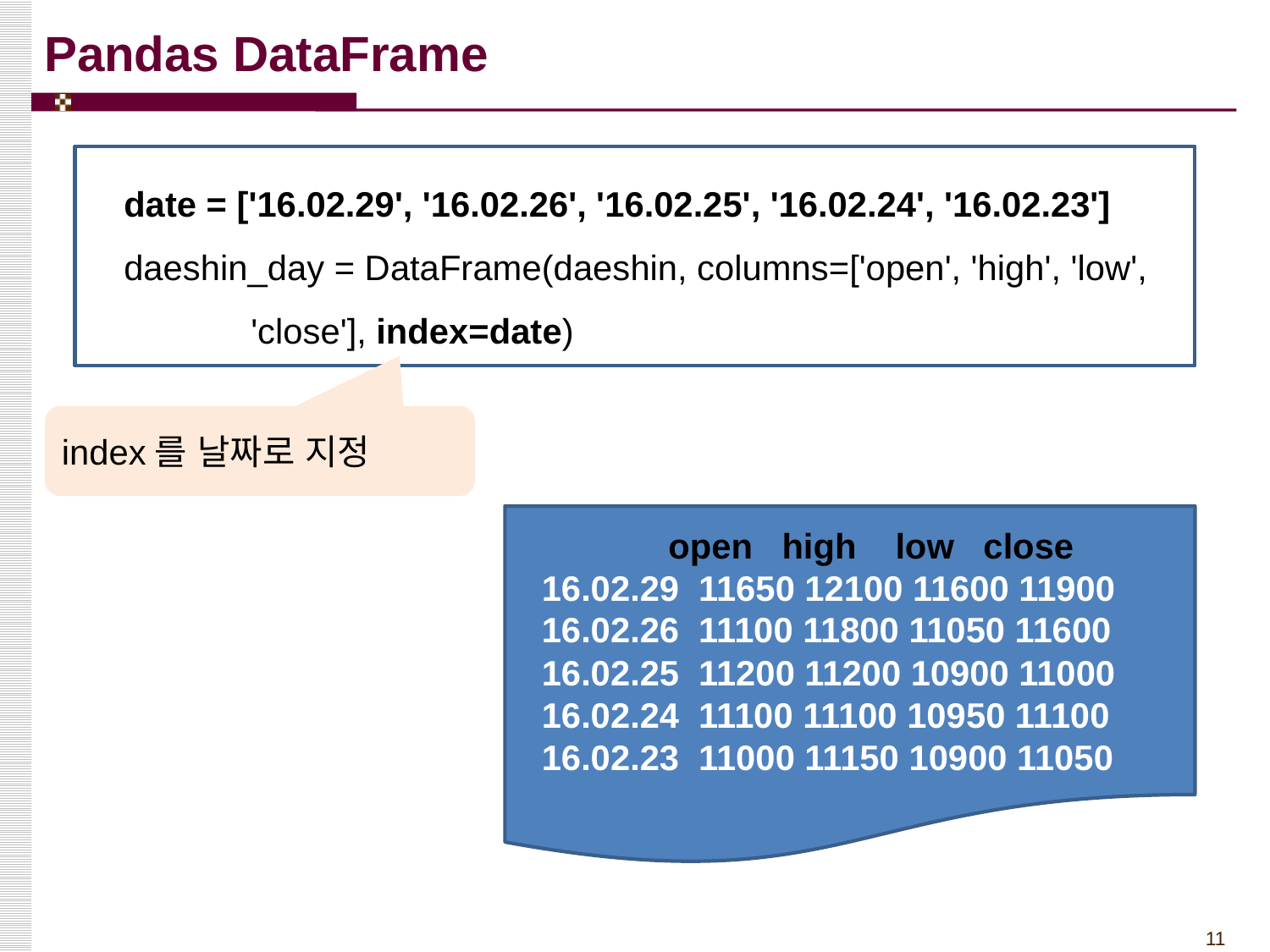

# Pandas DataFrame
date = ['16.02.29', '16.02.26', '16.02.25', '16.02.24', '16.02.23'] daeshin_day = DataFrame(daeshin, columns=['open', 'high', 'low', 	'close'], index=date)
index를 날짜로 지정
             open   high    low   close
16.02.29  11650 12100 11600 11900
16.02.26  11100 11800 11050 11600
16.02.25  11200 11200 10900 11000
16.02.24  11100 11100 10950 11100
16.02.23  11000 11150 10900 11050